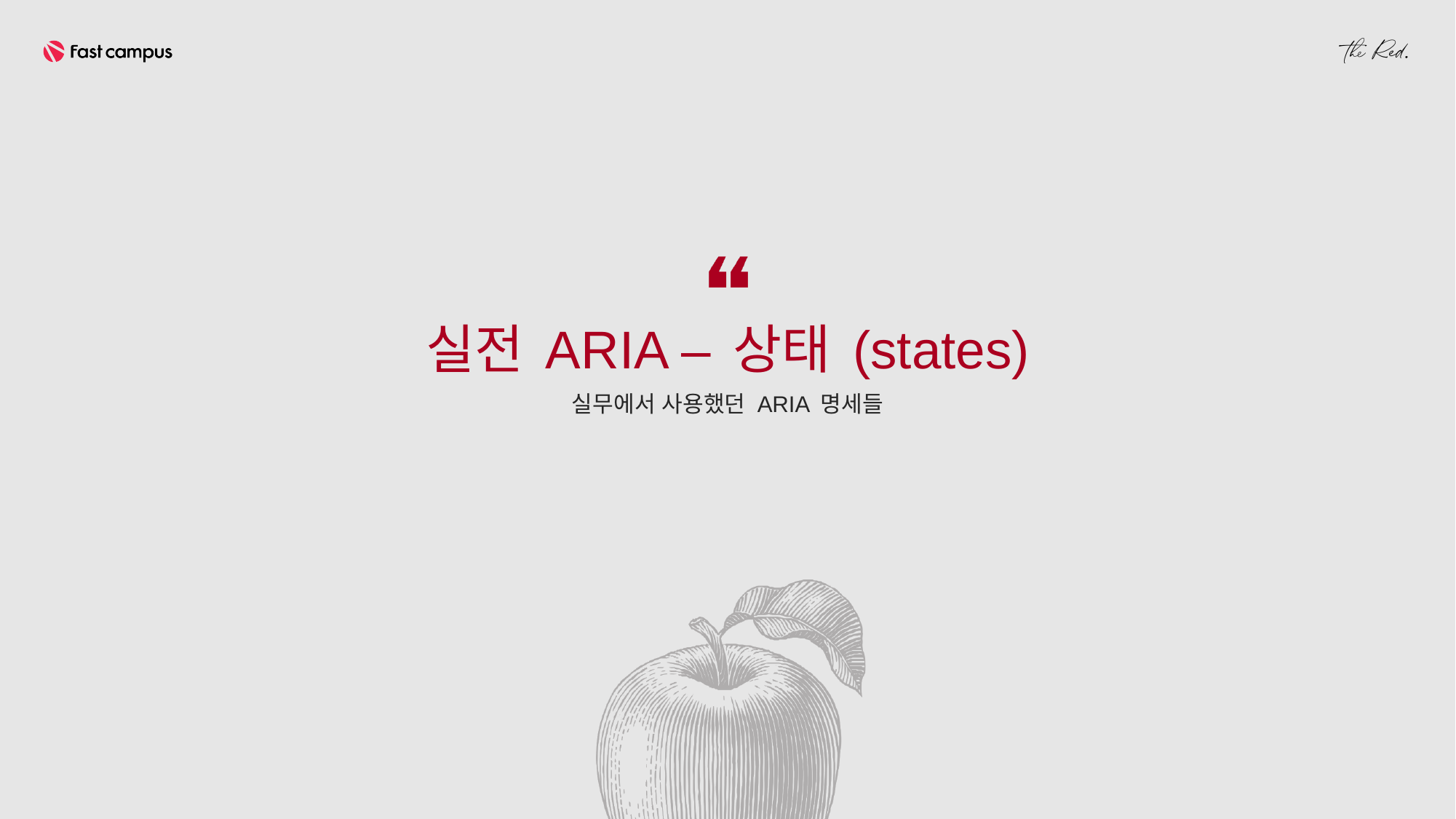

실전 ARIA – 상태 (states)
실무에서 사용했던 ARIA 명세들